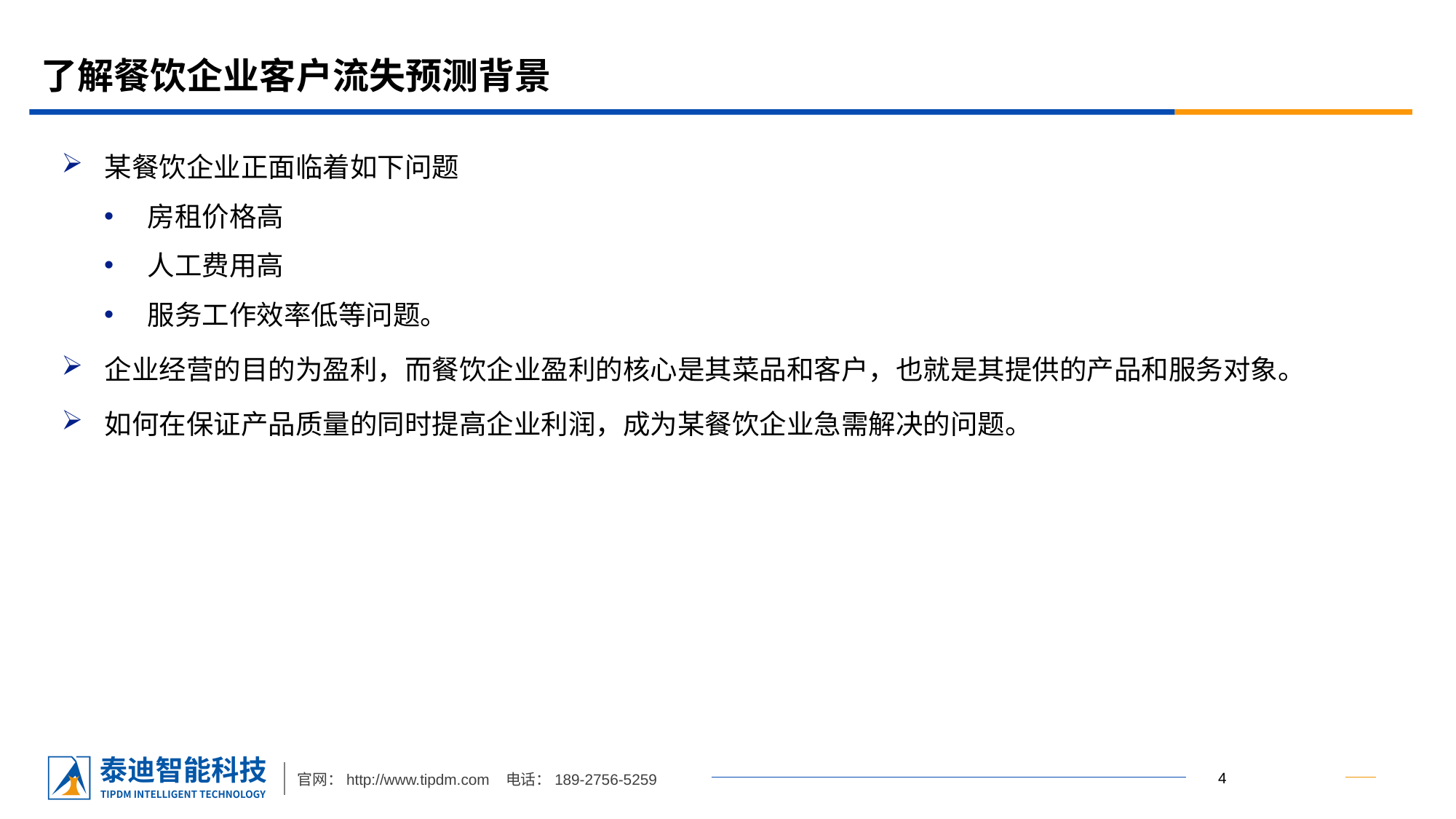

# 了解餐饮企业客户流失预测背景
某餐饮企业正面临着如下问题
房租价格高
人工费用高
服务工作效率低等问题。
企业经营的目的为盈利，而餐饮企业盈利的核心是其菜品和客户，也就是其提供的产品和服务对象。
如何在保证产品质量的同时提高企业利润，成为某餐饮企业急需解决的问题。